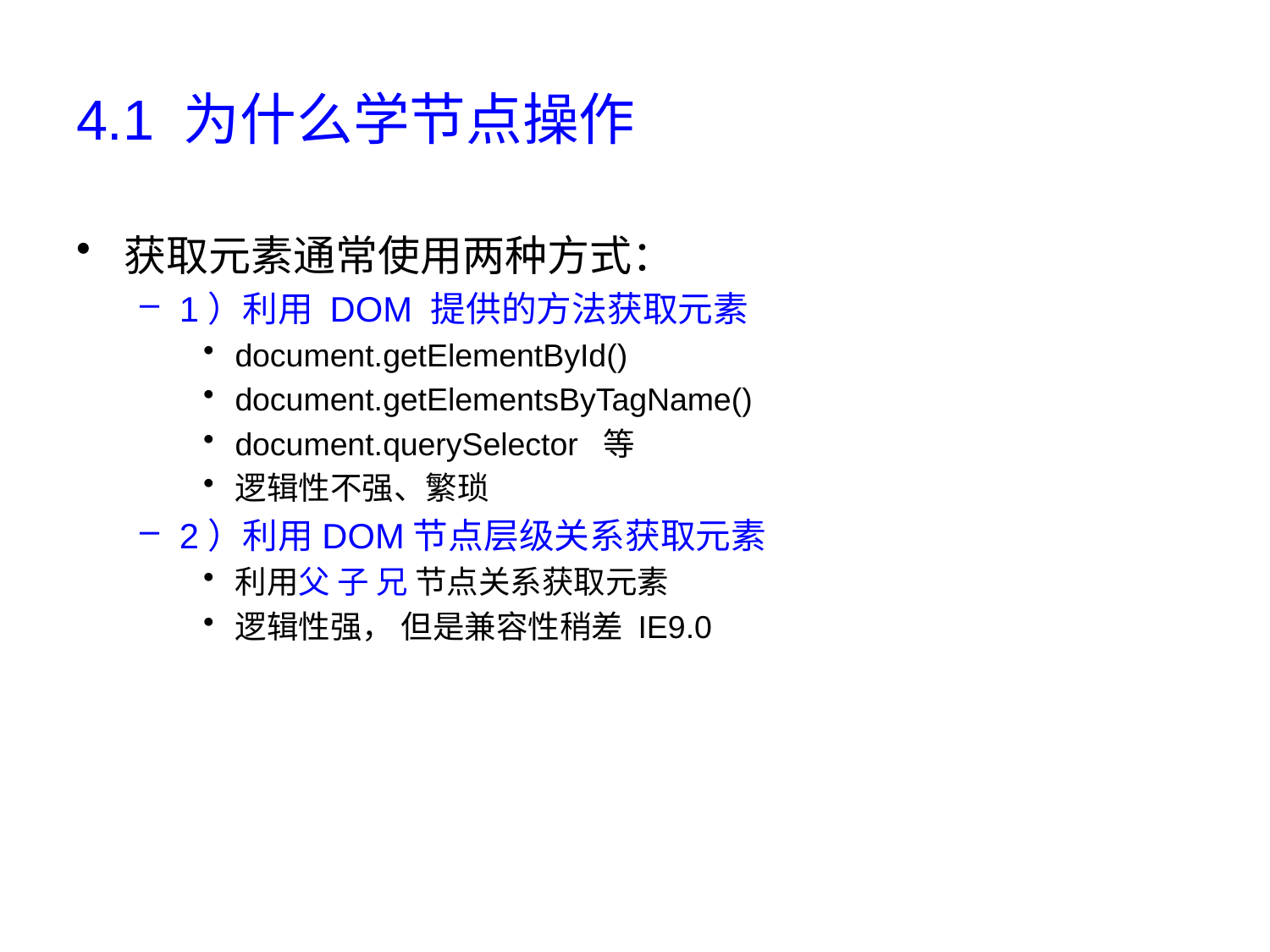

# 4.1 为什么学节点操作
获取元素通常使用两种方式：
1）利用 DOM 提供的方法获取元素
document.getElementById()
document.getElementsByTagName()
document.querySelector  等
逻辑性不强、繁琐
2）利用DOM节点层级关系获取元素
利用父 子 兄 节点关系获取元素
逻辑性强， 但是兼容性稍差 IE9.0